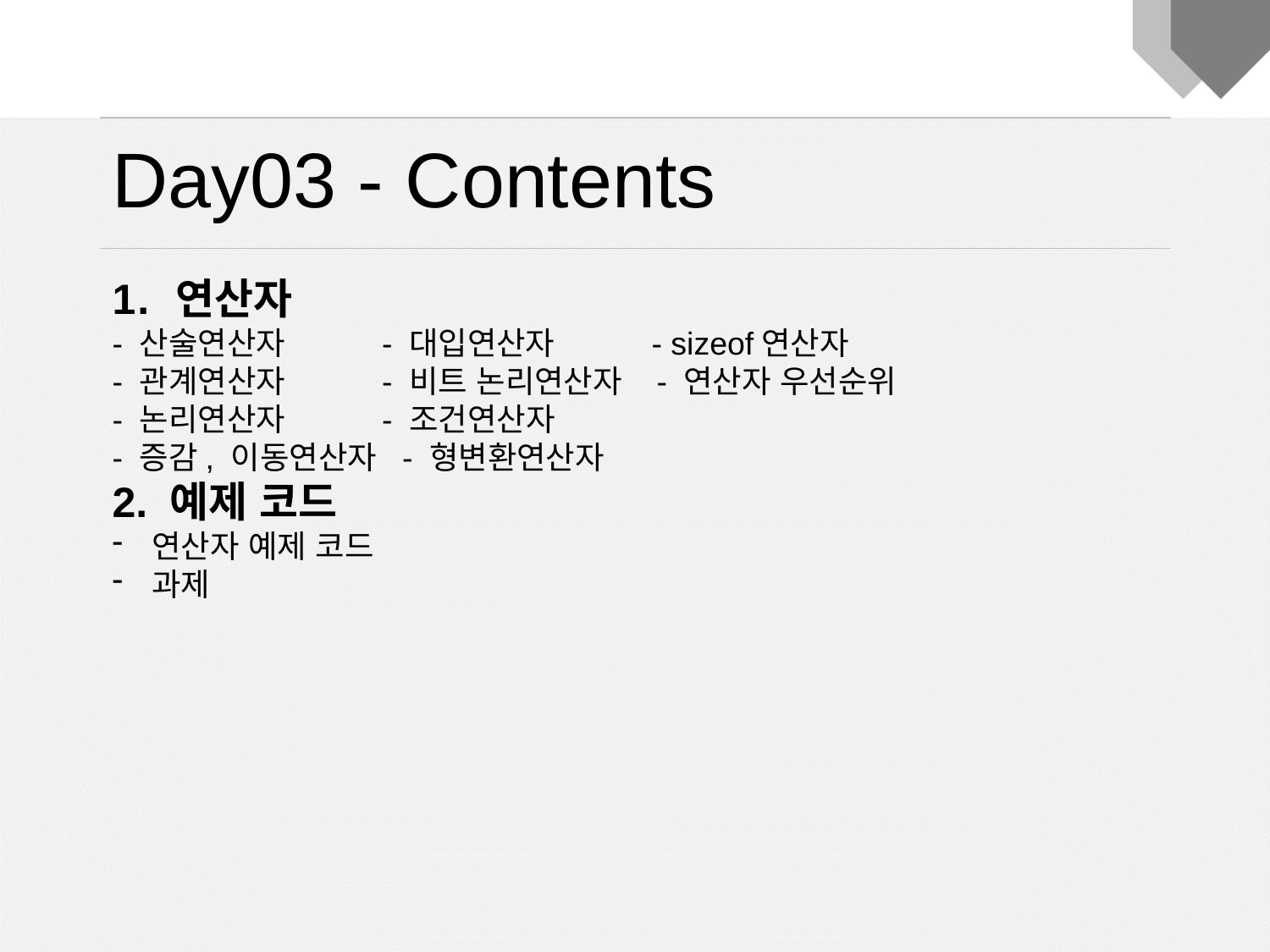

Day03 - Contents
연산자
- 산술연산자          - 대입연산자          - sizeof연산자
- 관계연산자          - 비트 논리연산자   - 연산자 우선순위
- 논리연산자          - 조건연산자
- 증감, 이동연산자  - 형변환연산자
2. 예제 코드
연산자 예제 코드
과제